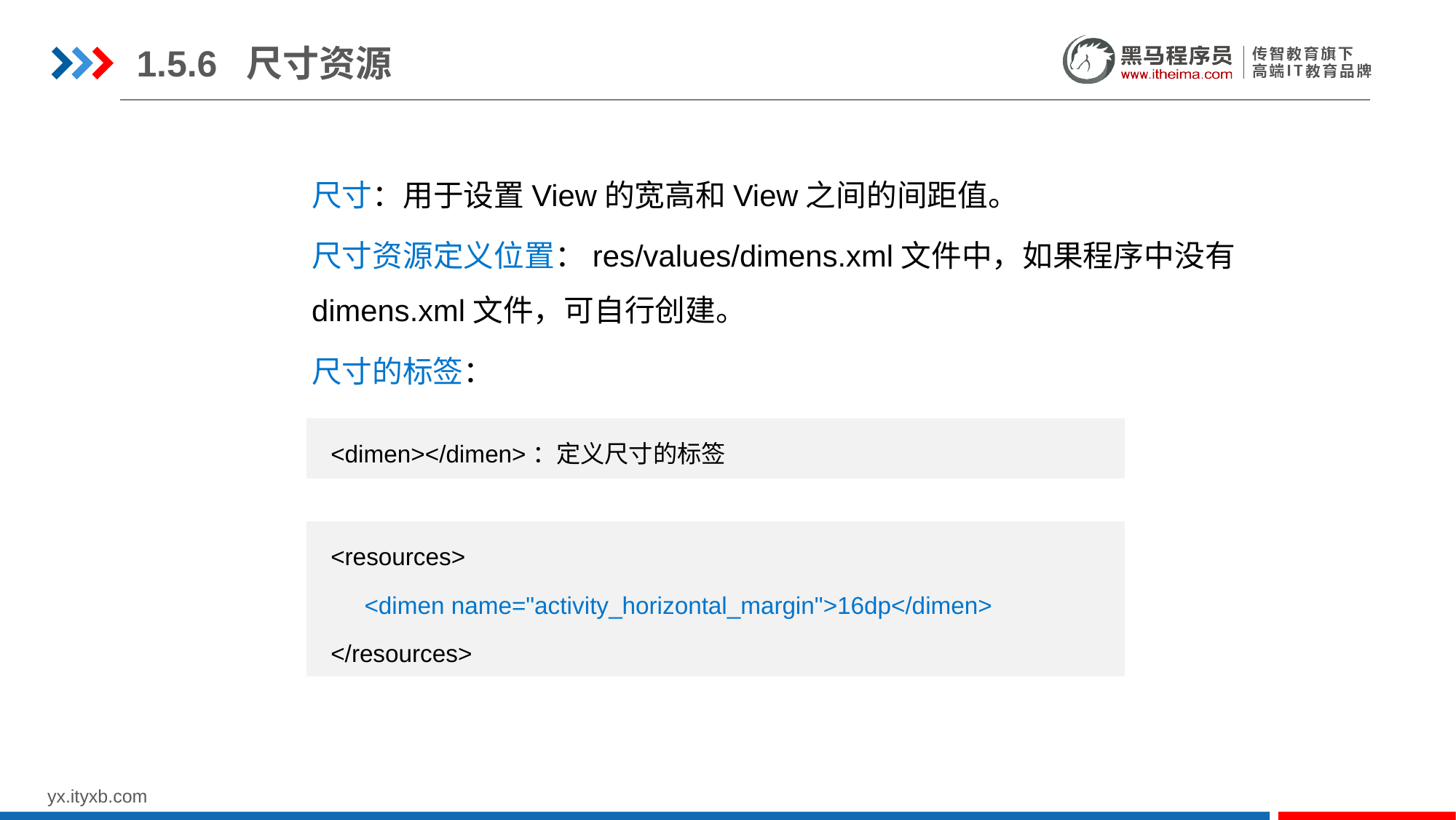

1.5.6  尺寸资源
尺寸：用于设置View的宽高和View之间的间距值。
尺寸资源定义位置：res/values/dimens.xml文件中，如果程序中没有dimens.xml文件，可自行创建。
尺寸的标签：

  <dimen></dimen>：定义尺寸的标签
  <resources>
       <dimen name="activity_horizontal_margin">16dp</dimen>
  </resources>